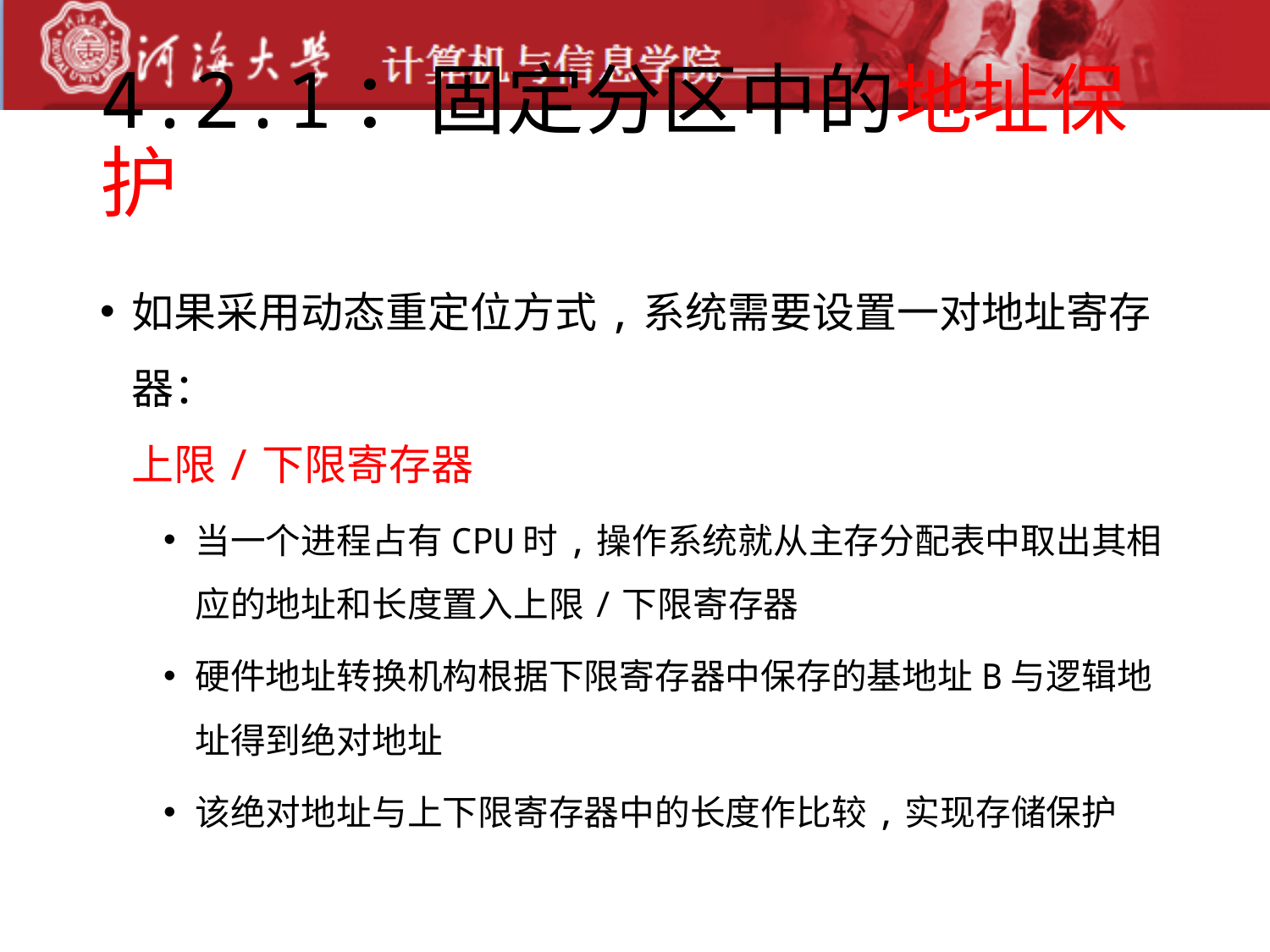

# 4.2.1：固定分区中的地址保护
如果采用动态重定位方式,系统需要设置一对地址寄存器：
上限/下限寄存器
当一个进程占有CPU时,操作系统就从主存分配表中取出其相应的地址和长度置入上限/下限寄存器
硬件地址转换机构根据下限寄存器中保存的基地址B与逻辑地址得到绝对地址
该绝对地址与上下限寄存器中的长度作比较,实现存储保护